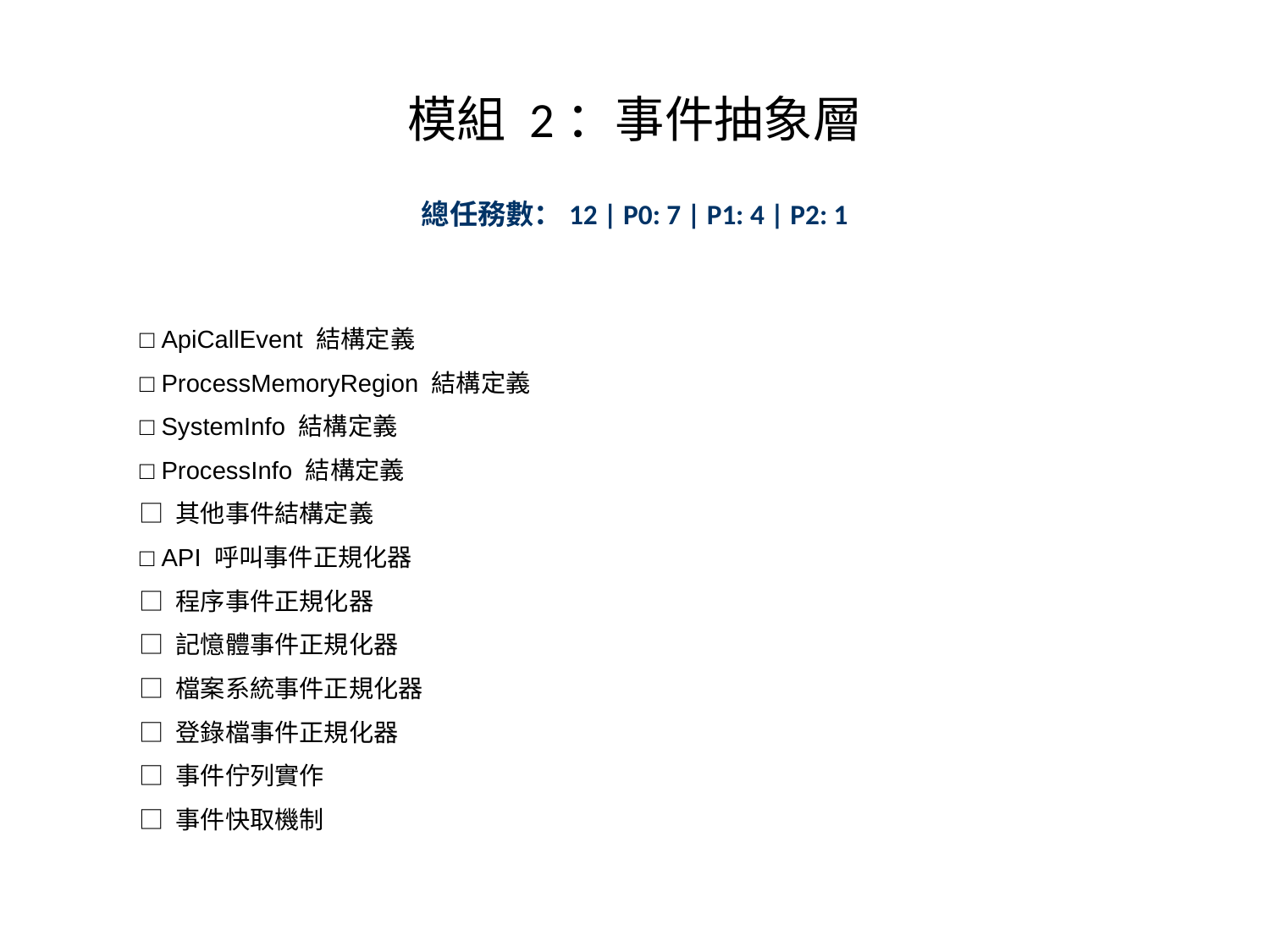

# 模組 2：事件抽象層
總任務數：12 | P0: 7 | P1: 4 | P2: 1
□ ApiCallEvent 結構定義
□ ProcessMemoryRegion 結構定義
□ SystemInfo 結構定義
□ ProcessInfo 結構定義
□ 其他事件結構定義
□ API 呼叫事件正規化器
□ 程序事件正規化器
□ 記憶體事件正規化器
□ 檔案系統事件正規化器
□ 登錄檔事件正規化器
□ 事件佇列實作
□ 事件快取機制